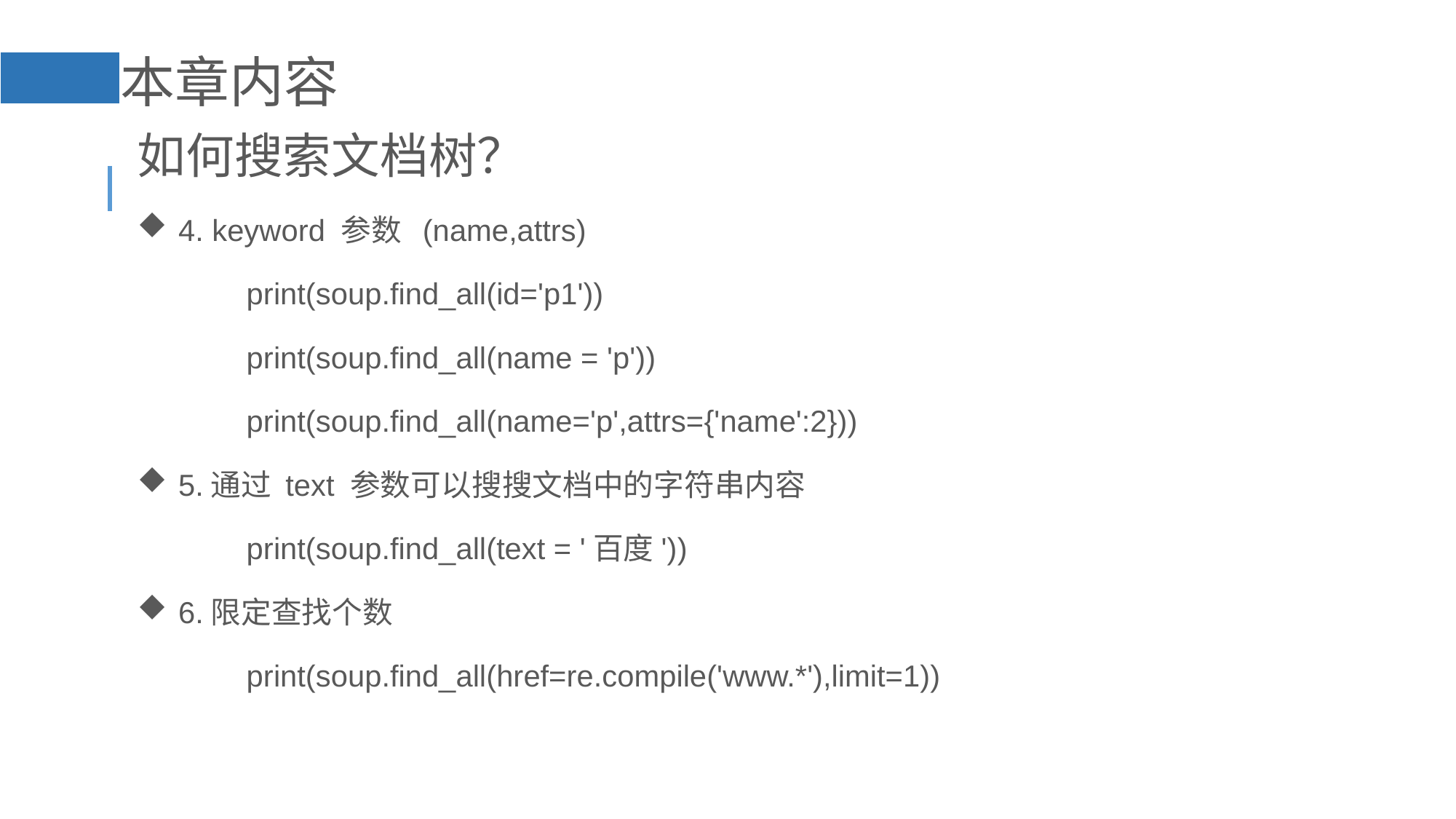

本章内容

如何搜索文档树？
4. keyword 参数  (name,attrs)
	print(soup.find_all(id='p1'))
	print(soup.find_all(name = 'p'))
	print(soup.find_all(name='p',attrs={'name':2}))
5.通过 text 参数可以搜搜文档中的字符串内容
	print(soup.find_all(text = '百度'))
6.限定查找个数
	print(soup.find_all(href=re.compile('www.*'),limit=1))